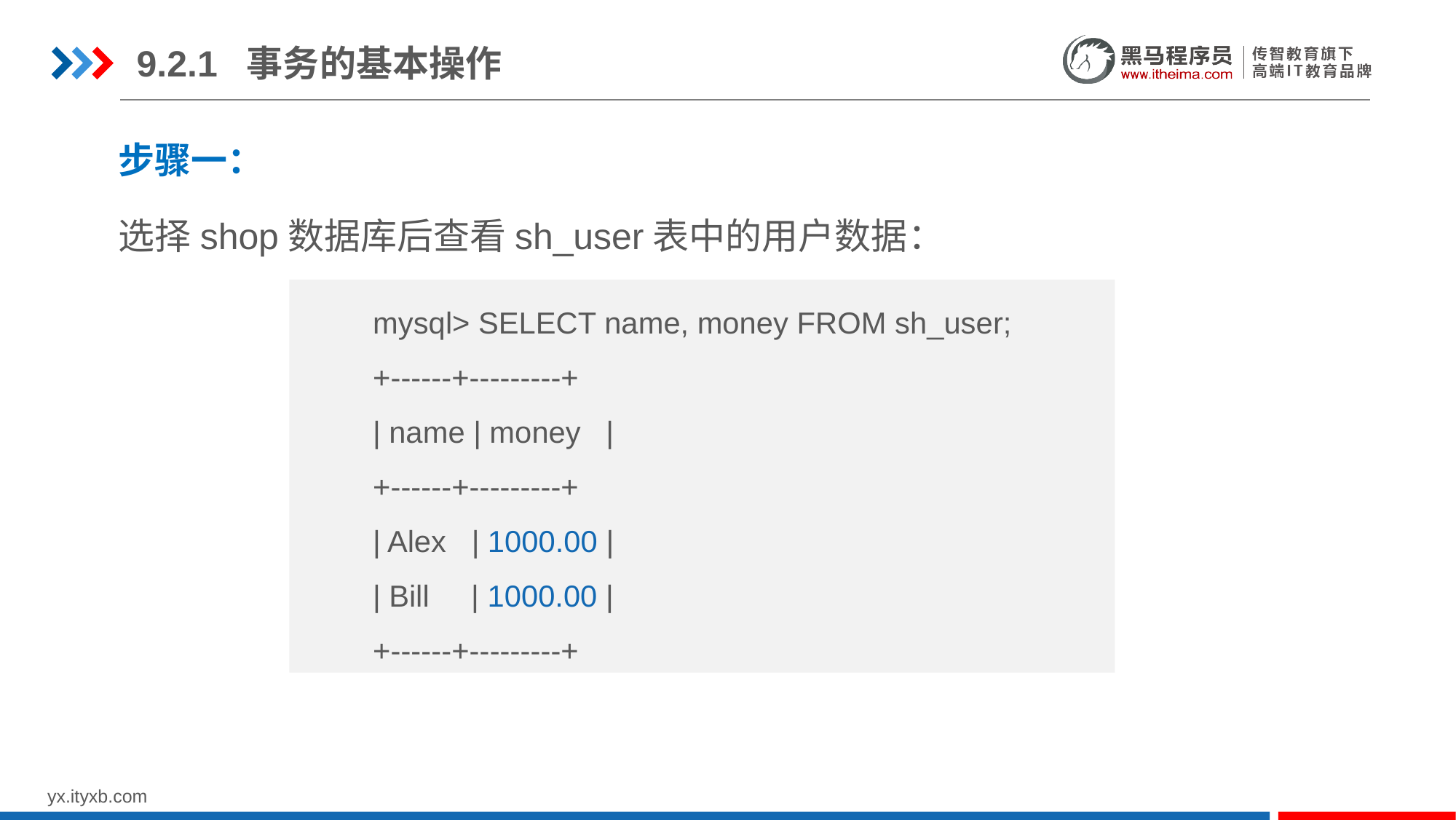

9.2.1  事务的基本操作
步骤一：
选择shop数据库后查看sh_user表中的用户数据：
mysql> SELECT name, money FROM sh_user;
+------+---------+
| name | money   |
+------+---------+
| Alex   | 1000.00 |
| Bill     | 1000.00 |
+------+---------+